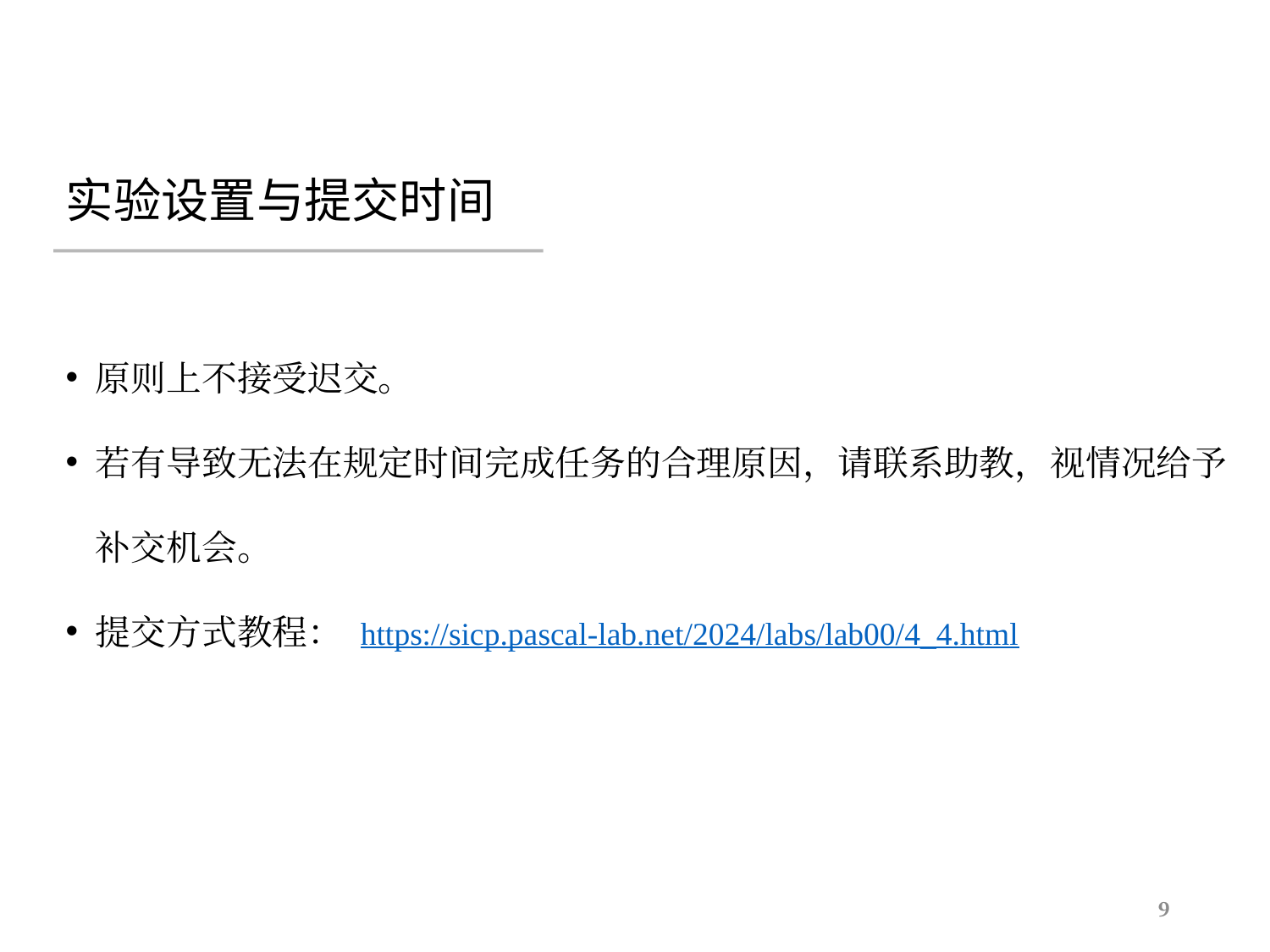

# 实验设置与提交时间
原则上不接受迟交。
若有导致无法在规定时间完成任务的合理原因，请联系助教，视情况给予补交机会。
提交方式教程： https://sicp.pascal-lab.net/2024/labs/lab00/4_4.html
9